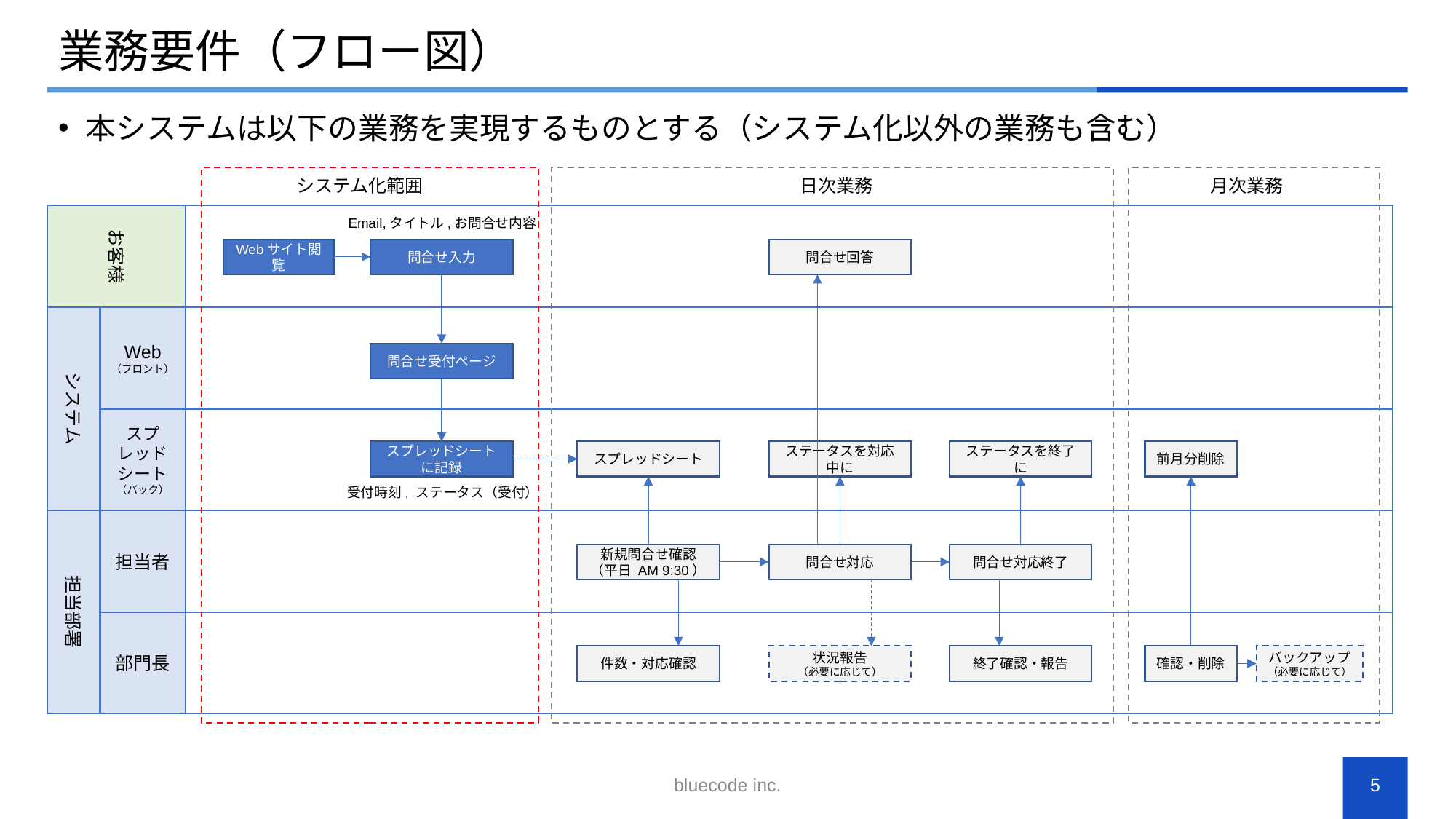

# 業務要件（フロー図）
本システムは以下の業務を実現するものとする（システム化以外の業務も含む）

システム化範囲
日次業務
月次業務
お客様

Email,タイトル,お問合せ内容
Webサイト閲覧
問合せ入力
問合せ回答
システム
Web
（フロント）

問合せ受付ページ
スプレッド
シート
（バック）

スプレッドシートに記録
スプレッドシート
ステータスを対応中に
ステータスを終了に
前月分削除
受付時刻, ステータス（受付）
担当部署
担当者

新規問合せ確認
（平日 AM 9:30）
問合せ対応
問合せ対応終了
部門長

状況報告
（必要に応じて）
終了確認・報告
確認・削除
バックアップ
（必要に応じて）
件数・対応確認
bluecode inc.
5